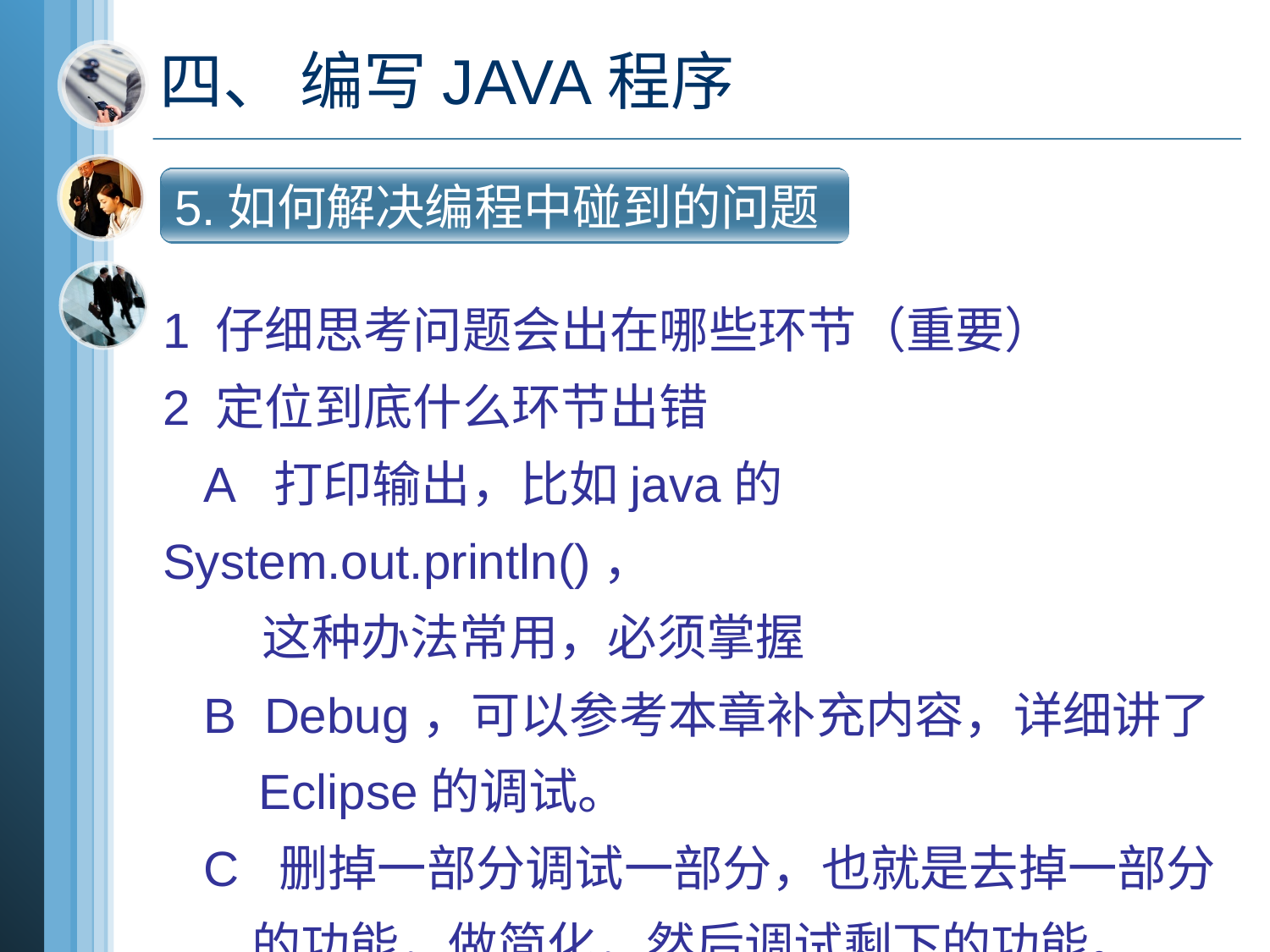

# 四、 编写JAVA程序
(1) 二进制数与十进制数的互换

5.如何解决编程中碰到的问题
1 仔细思考问题会出在哪些环节（重要）
2 定位到底什么环节出错
   A  打印输出，比如java的System.out.println()，
        这种办法常用，必须掌握
   B  Debug，可以参考本章补充内容，详细讲了
       Eclipse的调试。
   C  删掉一部分调试一部分，也就是去掉一部分
       的功能，做简化，然后调试剩下的功能。